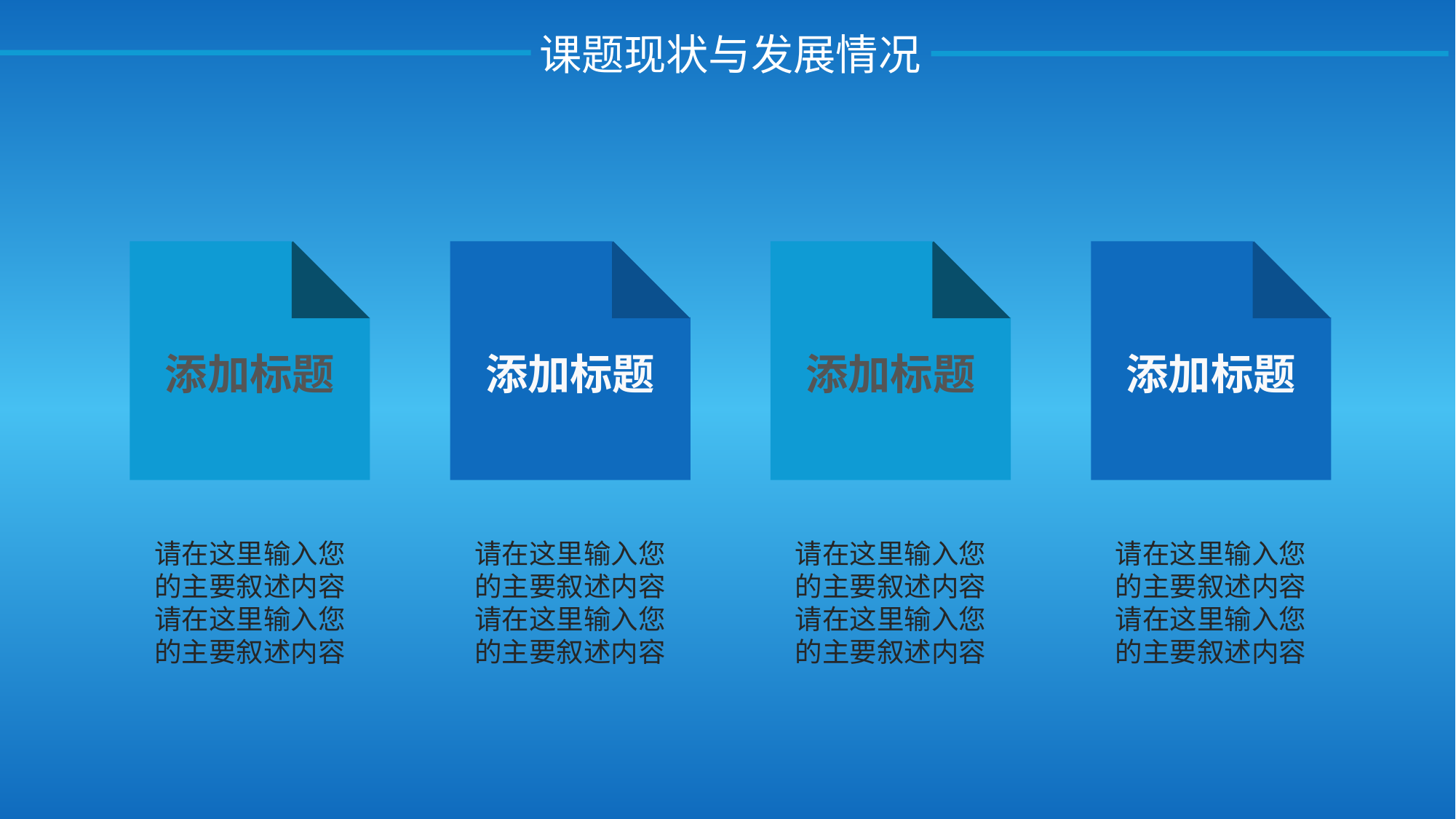

课题现状与发展情况

添加标题
添加标题
添加标题
添加标题
请在这里输入您
的主要叙述内容
请在这里输入您
的主要叙述内容

请在这里输入您
的主要叙述内容
请在这里输入您
的主要叙述内容

请在这里输入您
的主要叙述内容
请在这里输入您
的主要叙述内容

请在这里输入您
的主要叙述内容
请在这里输入您
的主要叙述内容